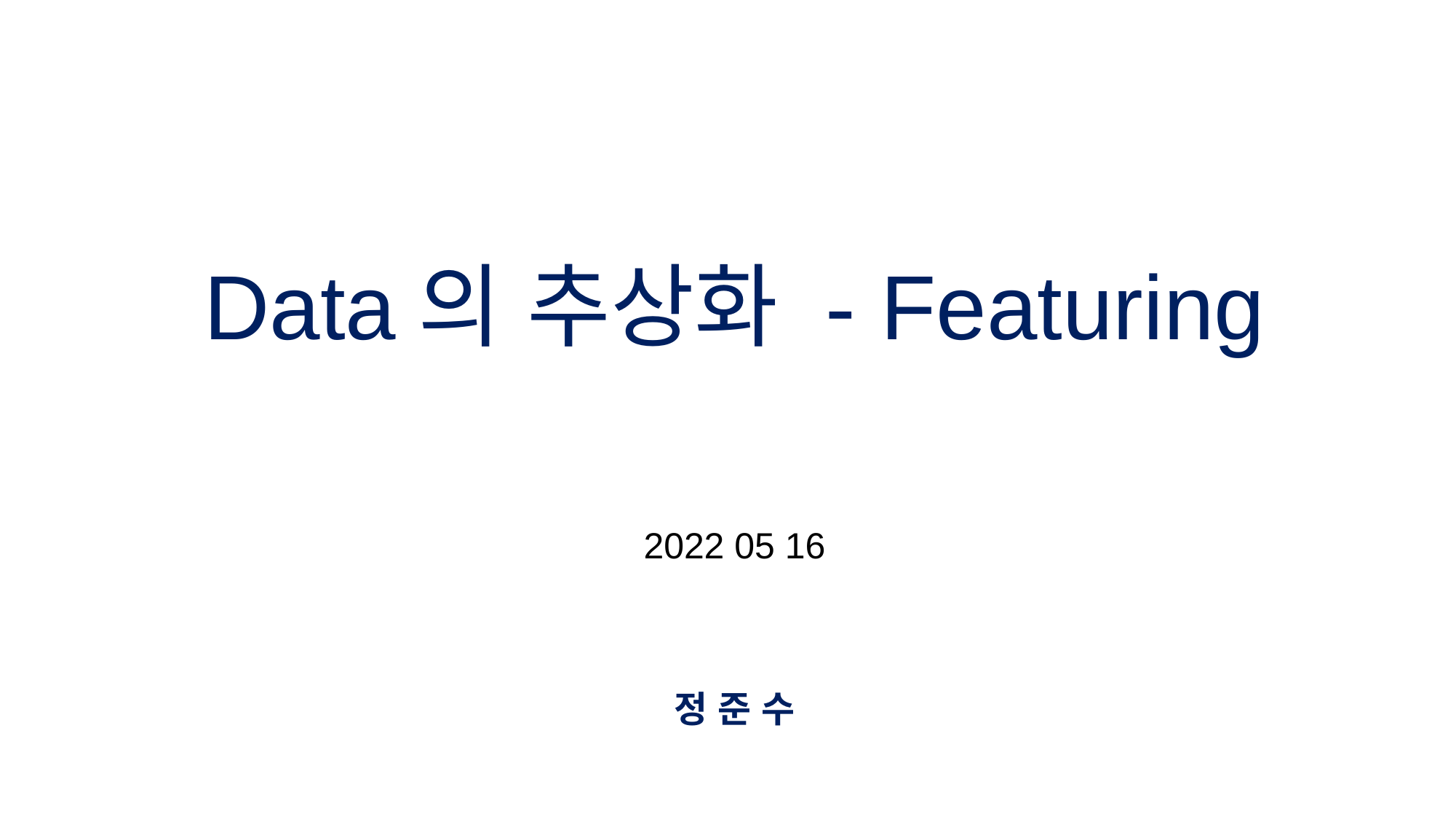

# Data의 추상화 - Featuring

2022 05 16

정 준 수